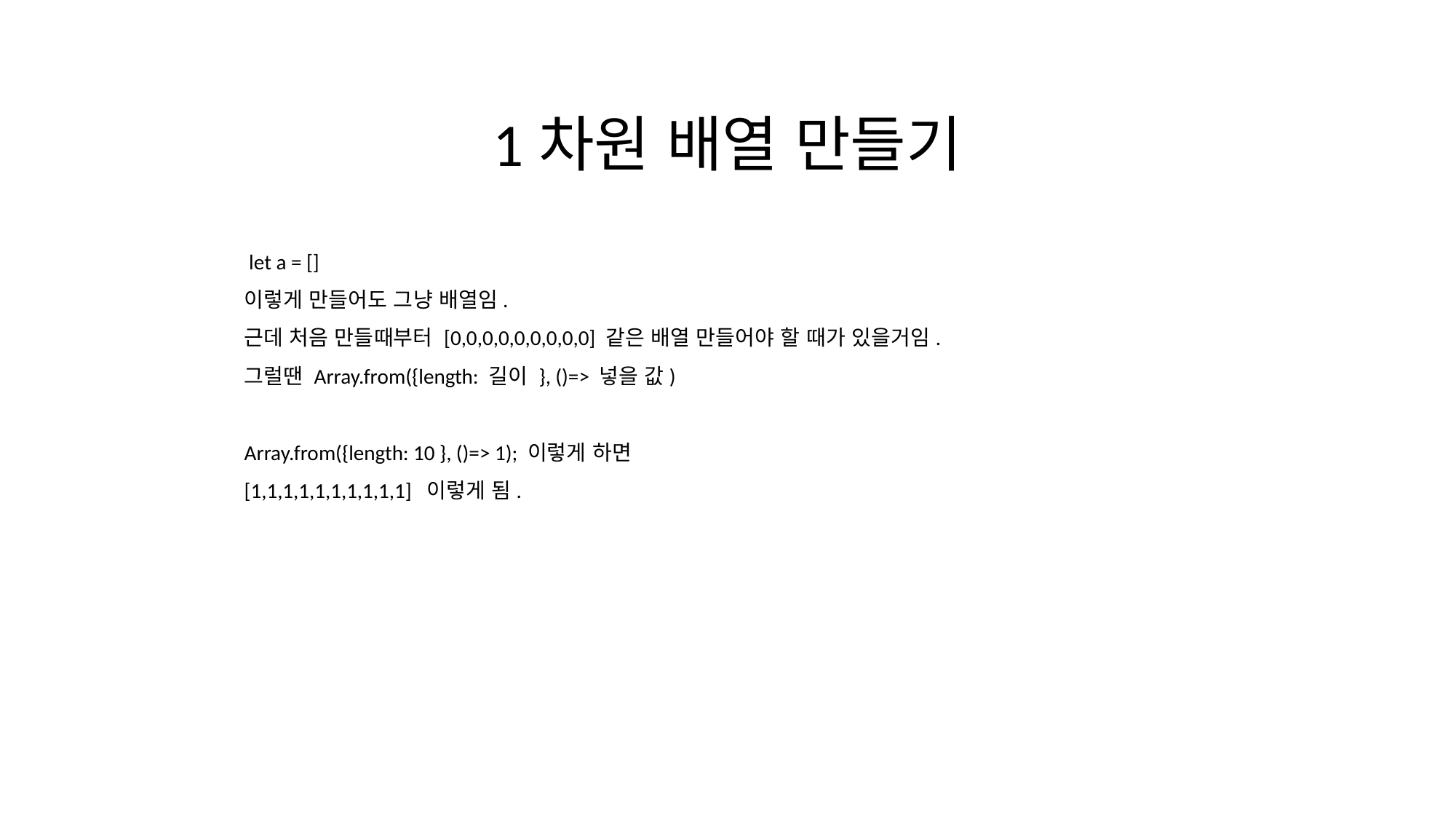

# 1차원 배열 만들기
 let a = []
이렇게 만들어도 그냥 배열임.
근데 처음 만들때부터 [0,0,0,0,0,0,0,0,0] 같은 배열 만들어야 할 때가 있을거임.
그럴땐 Array.from({length: 길이 }, ()=> 넣을 값)

Array.from({length: 10 }, ()=> 1); 이렇게 하면
[1,1,1,1,1,1,1,1,1,1]  이렇게 됨.